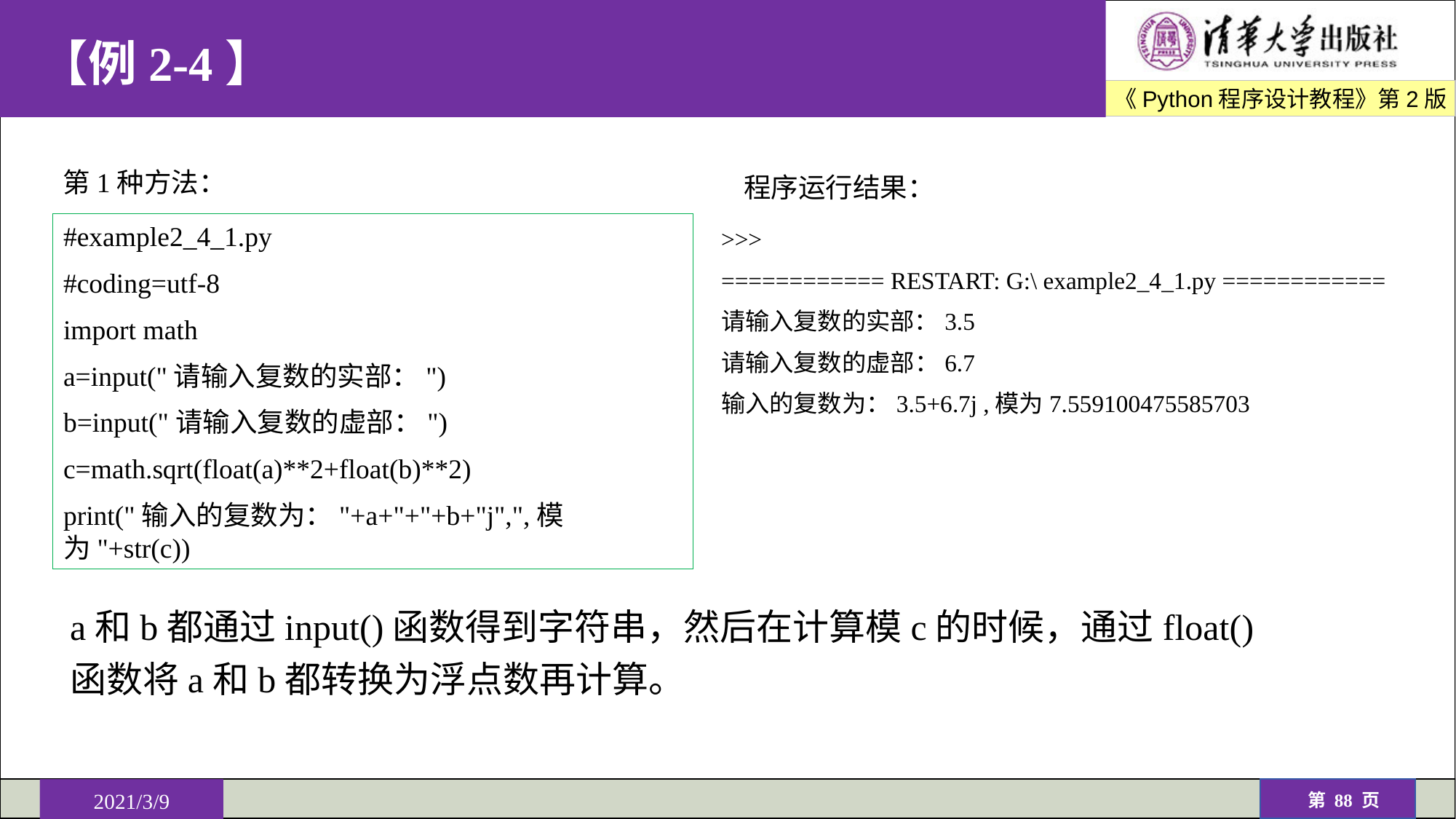

# 【例2-4】
第1种方法：
程序运行结果：
#example2_4_1.py
#coding=utf-8
import math
a=input("请输入复数的实部：")
b=input("请输入复数的虚部：")
c=math.sqrt(float(a)**2+float(b)**2)
print("输入的复数为："+a+"+"+b+"j",",模为"+str(c))
>>>
============ RESTART: G:\ example2_4_1.py ============
请输入复数的实部：3.5
请输入复数的虚部：6.7
输入的复数为：3.5+6.7j ,模为7.559100475585703
a和b都通过input()函数得到字符串，然后在计算模c的时候，通过float()函数将a和b都转换为浮点数再计算。